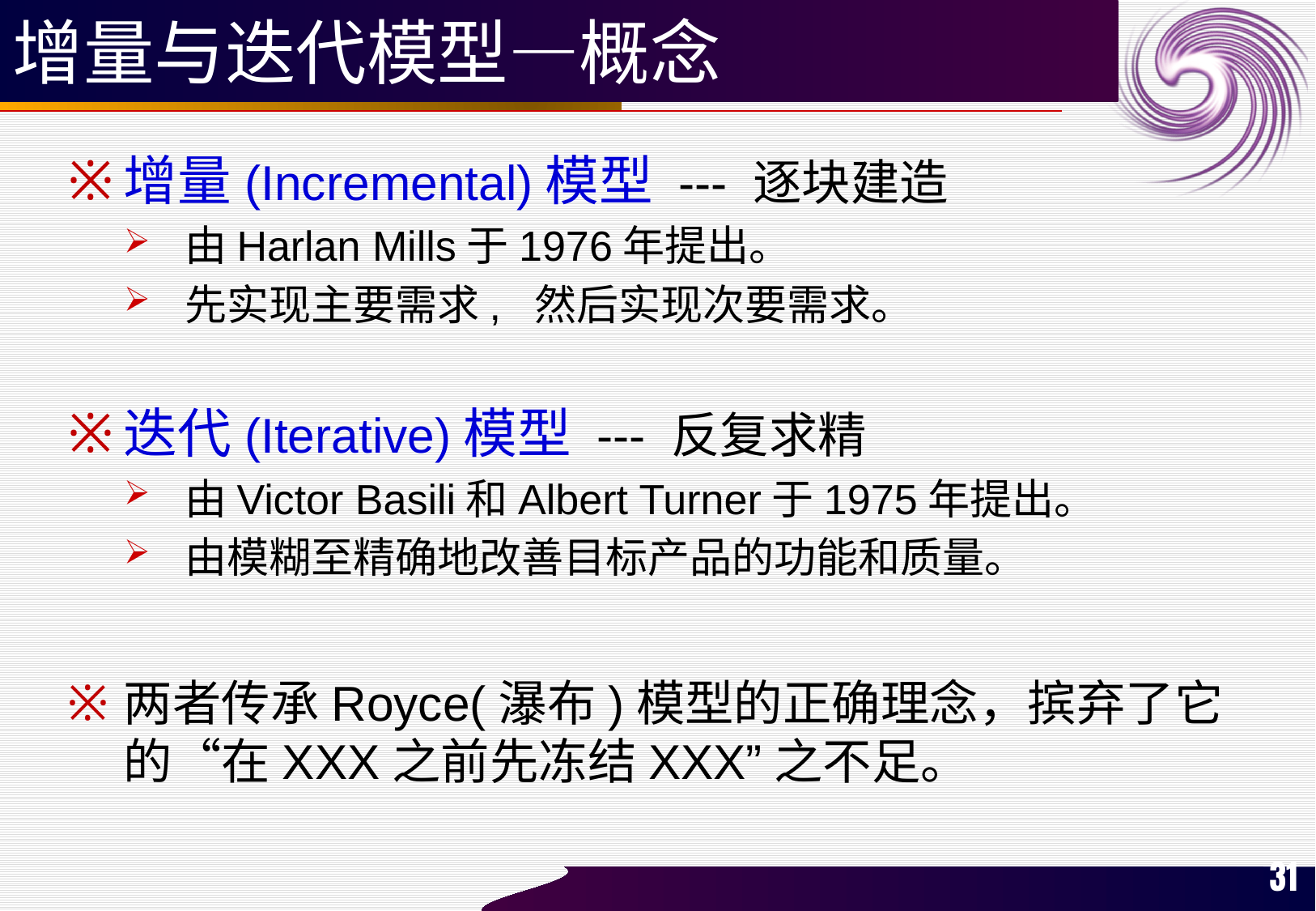

# 增量与迭代模型—概念
增量(Incremental)模型 --- 逐块建造
由Harlan Mills于1976年提出。
先实现主要需求,  然后实现次要需求。

迭代(Iterative)模型 --- 反复求精
由Victor Basili和Albert Turner于1975年提出。
由模糊至精确地改善目标产品的功能和质量。

两者传承Royce(瀑布)模型的正确理念，摈弃了它的“在XXX之前先冻结XXX”之不足。

31